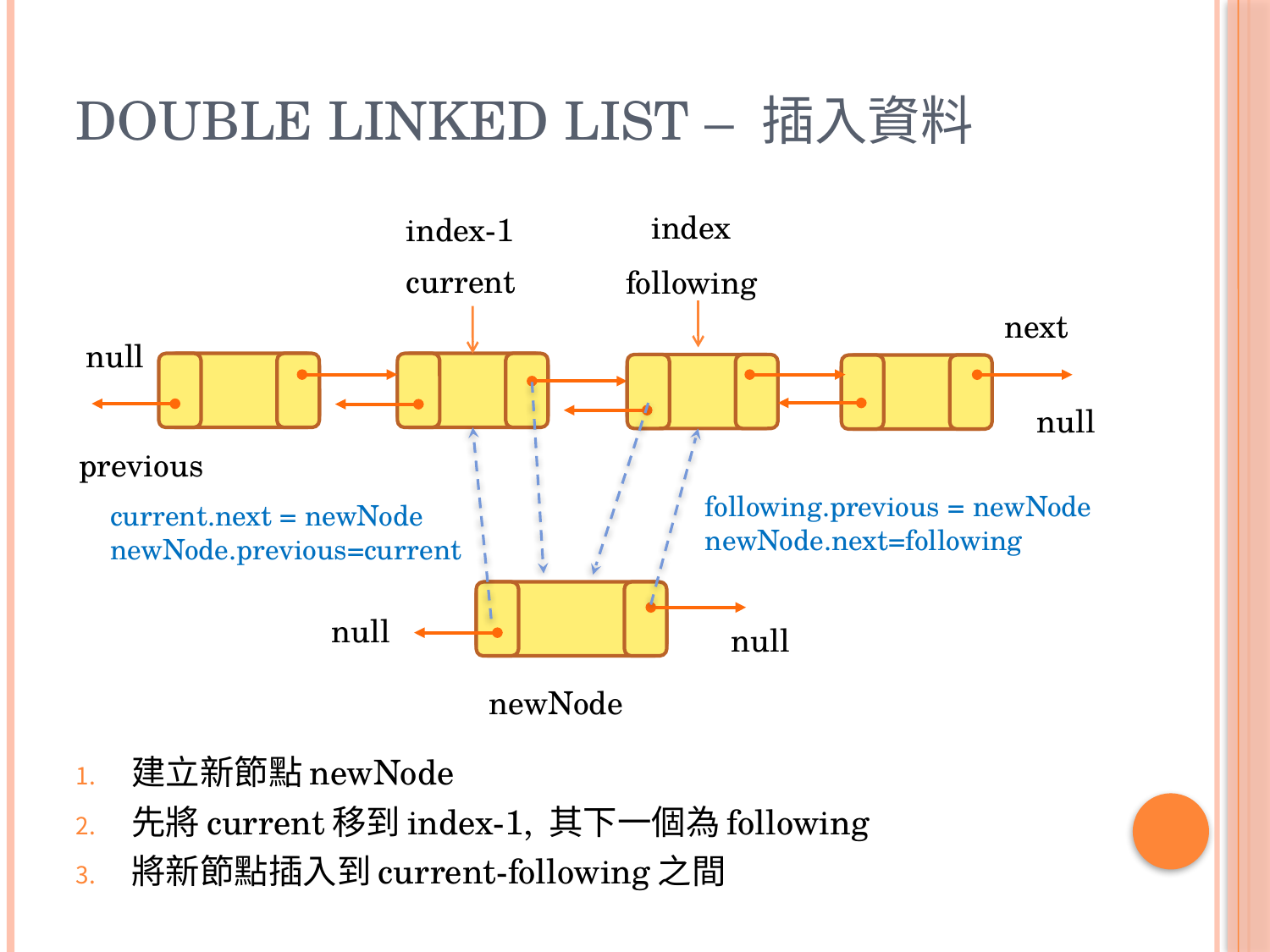

# Double Linked List – 插入資料
index
index-1
current
following
next
null

null
previous
following.previous = newNode
newNode.next=following
current.next = newNode
newNode.previous=current

null
null
newNode
建立新節點newNode
先將current移到index-1, 其下一個為following
將新節點插入到current-following之間